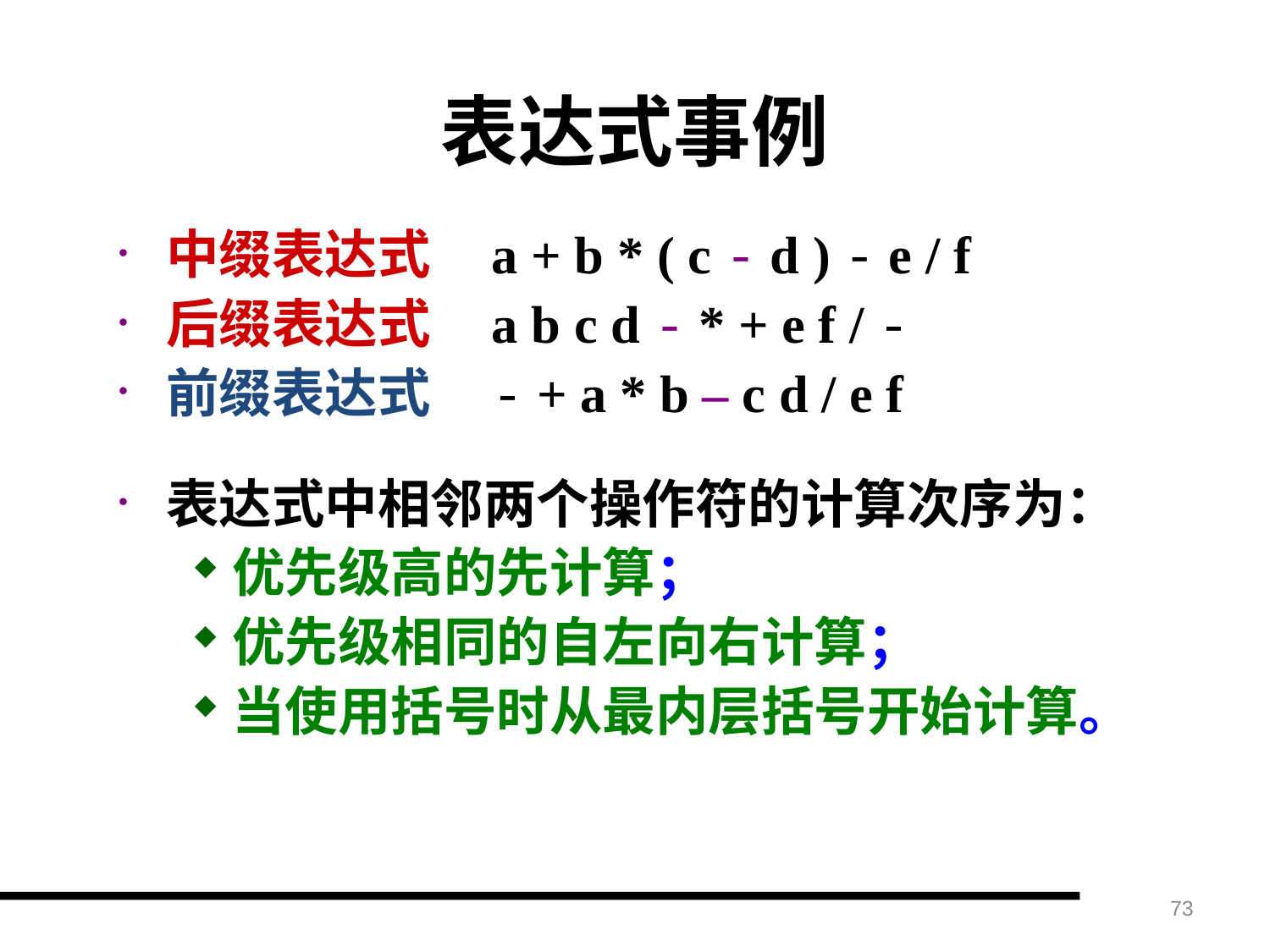

# 表达式事例
中缀表达式    a + b * ( c - d ) - e / f
后缀表达式    a b c d - * + e f / -
前缀表达式    - + a * b – c d / e f

表达式中相邻两个操作符的计算次序为：
优先级高的先计算；
优先级相同的自左向右计算；
当使用括号时从最内层括号开始计算。
73